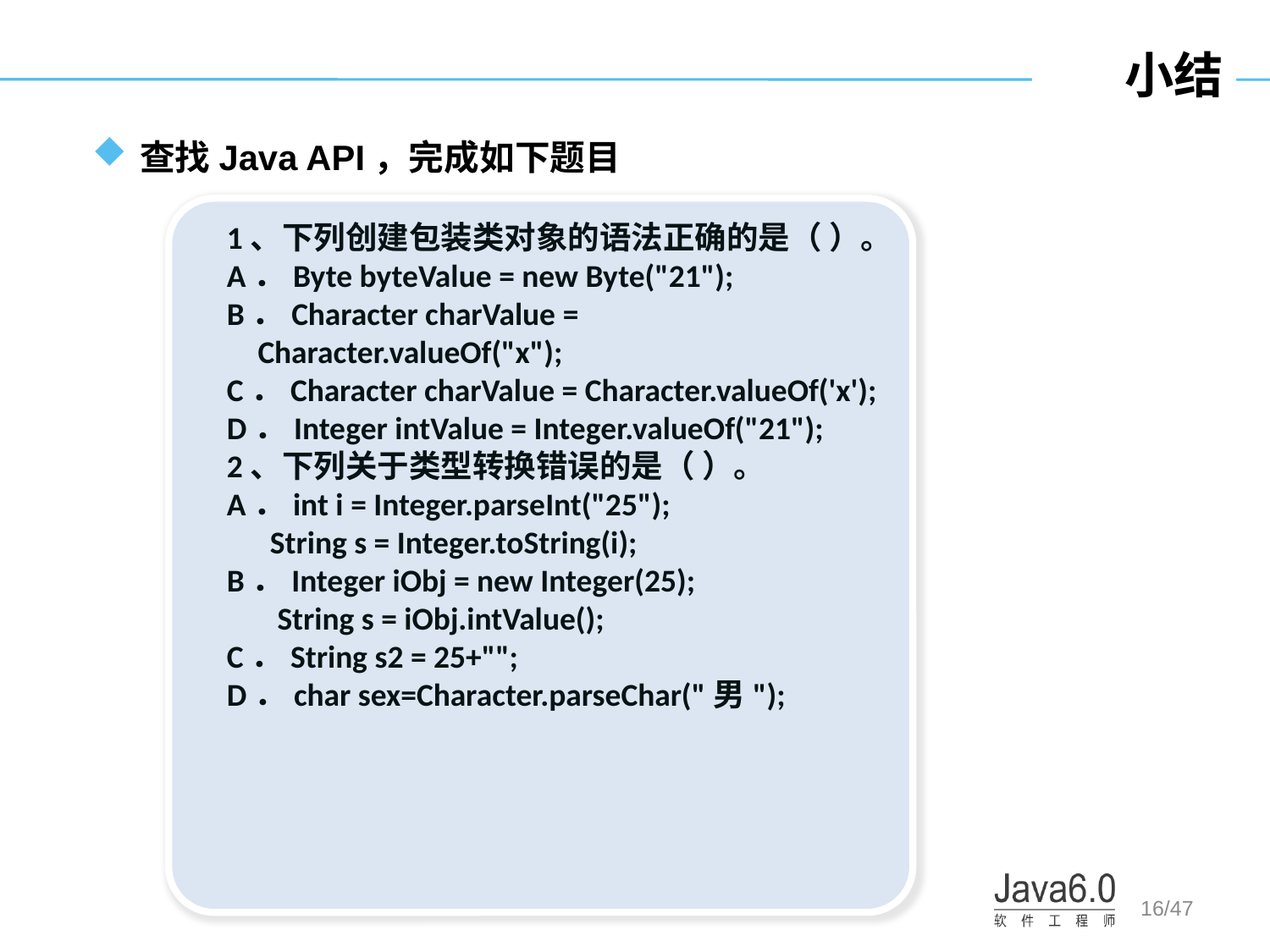

# 小结
查找Java API，完成如下题目

1、下列创建包装类对象的语法正确的是（ ）。
A．Byte byteValue = new Byte("21");
B．Character charValue = Character.valueOf("x");
C．Character charValue = Character.valueOf('x');
D．Integer intValue = Integer.valueOf("21");
2、下列关于类型转换错误的是（ ）。
A．int i = Integer.parseInt("25");
      String s = Integer.toString(i);
B．Integer iObj = new Integer(25);
       String s = iObj.intValue();
C．String s2 = 25+"";
D．char sex=Character.parseChar("男");

16/47